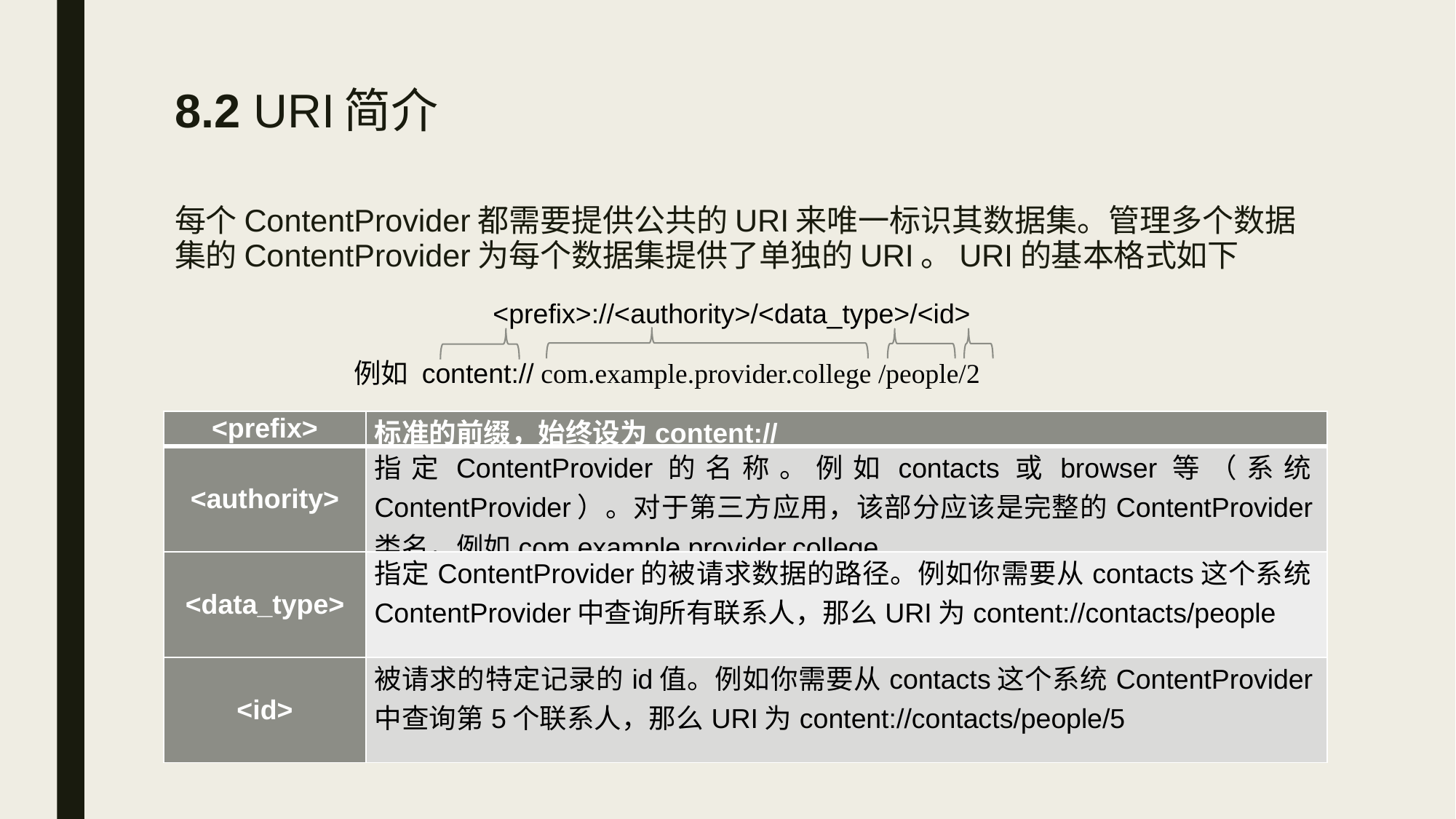

# 8.2 URI简介

每个ContentProvider都需要提供公共的URI来唯一标识其数据集。管理多个数据集的ContentProvider为每个数据集提供了单独的URI。URI的基本格式如下
<prefix>://<authority>/<data_type>/<id>

例如 content:// com.example.provider.college /people/2
| <prefix> | 标准的前缀，始终设为content:// |
| --- | --- |
| <authority> | 指定ContentProvider的名称。例如contacts或browser等（系统ContentProvider）。对于第三方应用，该部分应该是完整的ContentProvider类名，例如com.example.provider.college |
| <data\_type> | 指定ContentProvider的被请求数据的路径。例如你需要从contacts这个系统ContentProvider中查询所有联系人，那么URI为content://contacts/people |
| <id> | 被请求的特定记录的id值。例如你需要从contacts这个系统ContentProvider中查询第5个联系人，那么URI为content://contacts/people/5 |